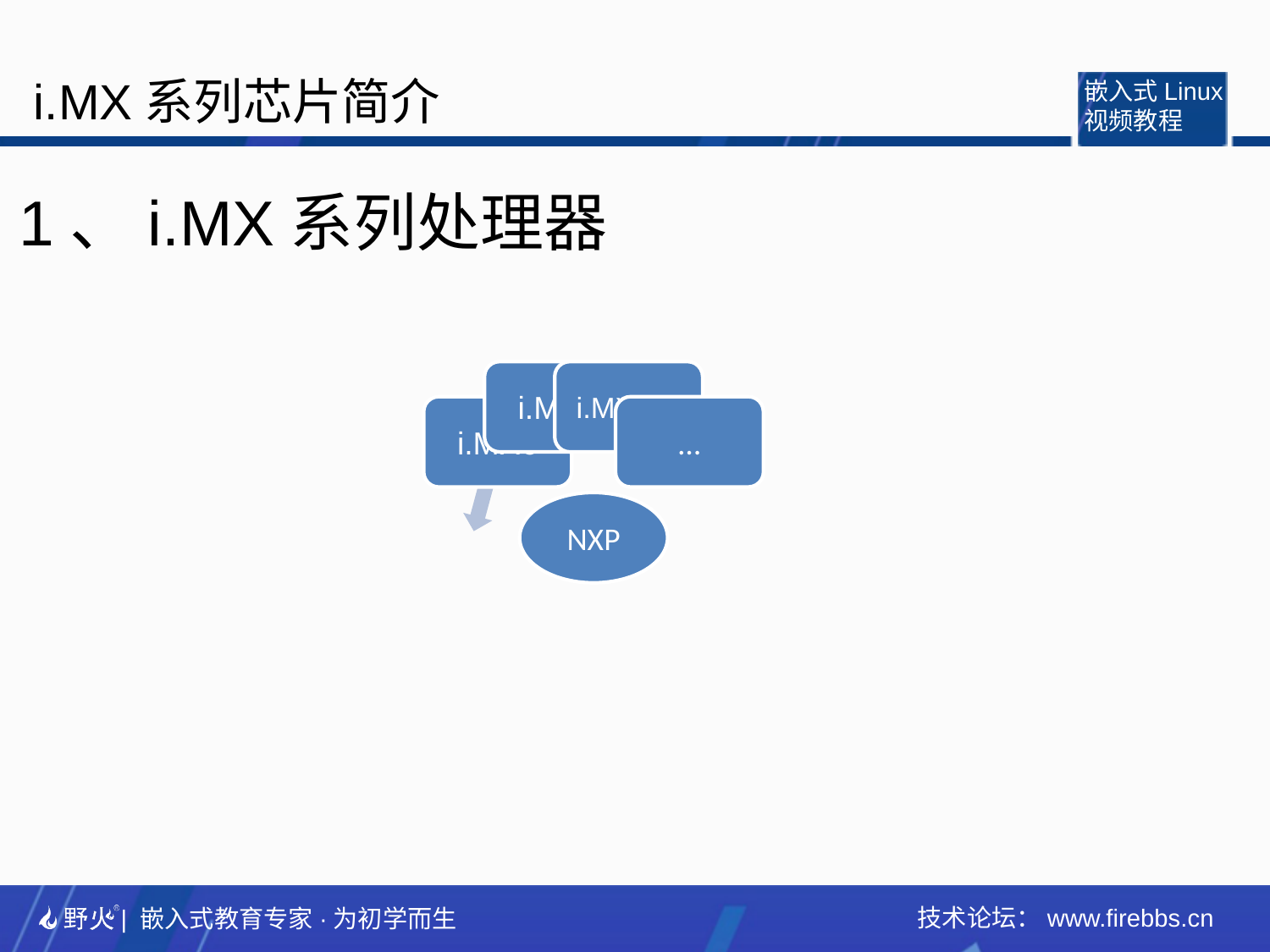

1、i.MX系列处理器
NXP
i.MX6
i.MX8
i.MX RT
…